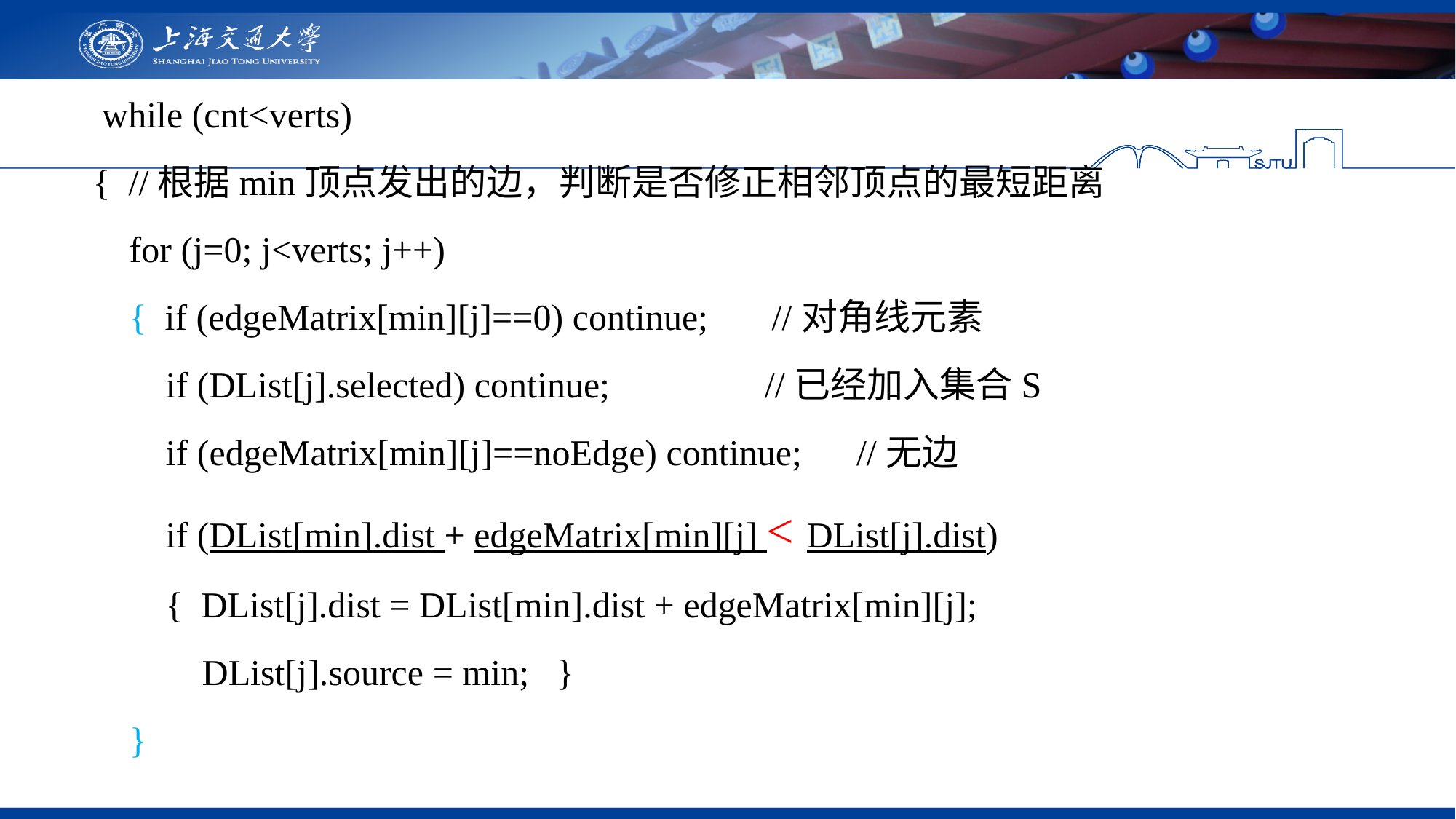

while (cnt<verts)
    {  //根据min顶点发出的边，判断是否修正相邻顶点的最短距离
        for (j=0; j<verts; j++)
        {  if (edgeMatrix[min][j]==0) continue;       //对角线元素
            if (DList[j].selected) continue;                 //已经加入集合S
            if (edgeMatrix[min][j]==noEdge) continue;      //无边
            if (DList[min].dist + edgeMatrix[min][j] < DList[j].dist)
            {  DList[j].dist = DList[min].dist + edgeMatrix[min][j];
                DList[j].source = min;   }
        }